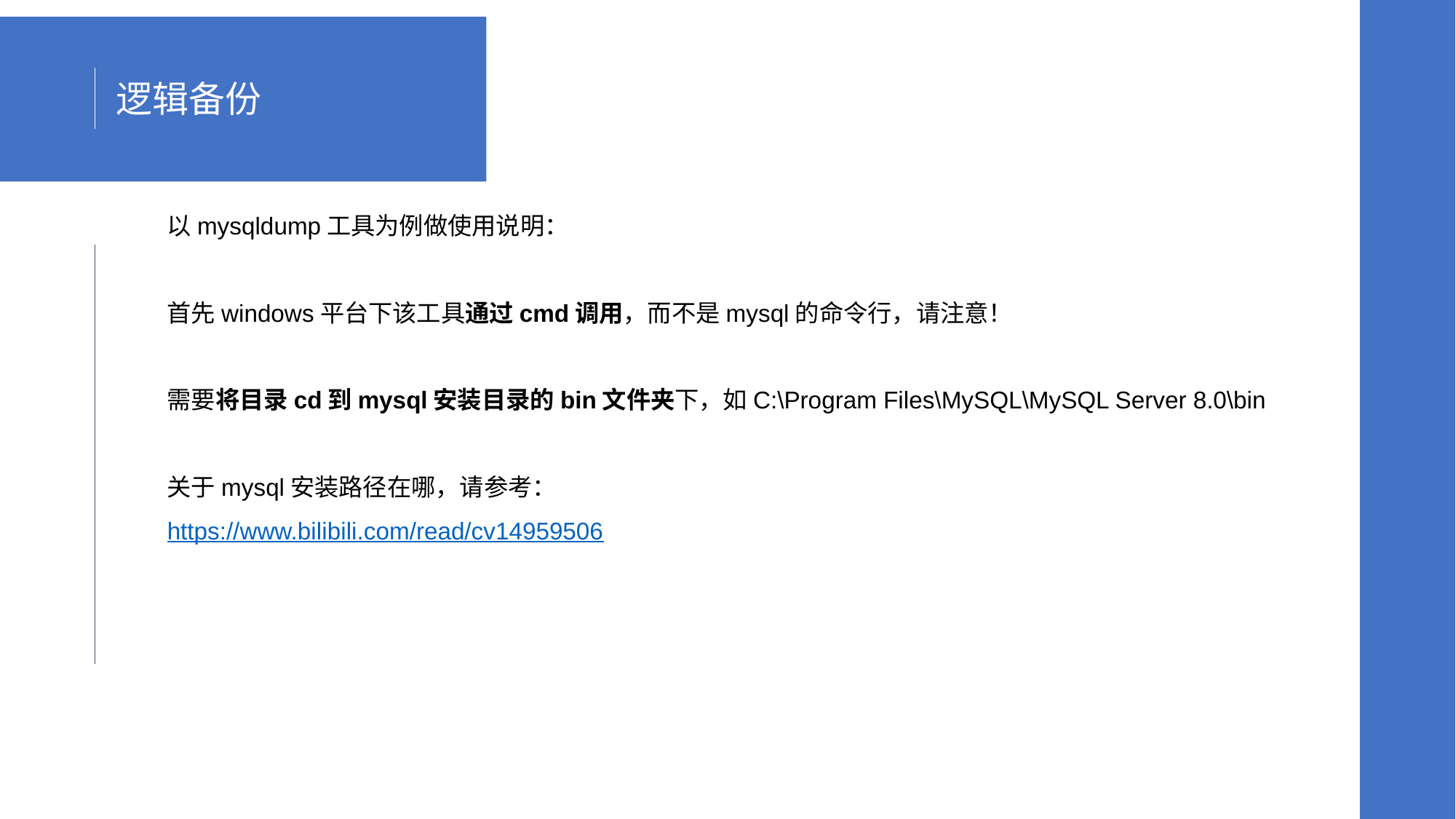

逻辑备份
以mysqldump工具为例做使用说明：

首先windows平台下该工具通过cmd调用，而不是mysql的命令行，请注意！

需要将目录cd到mysql安装目录的bin文件夹下，如C:\Program Files\MySQL\MySQL Server 8.0\bin

关于mysql安装路径在哪，请参考：
https://www.bilibili.com/read/cv14959506